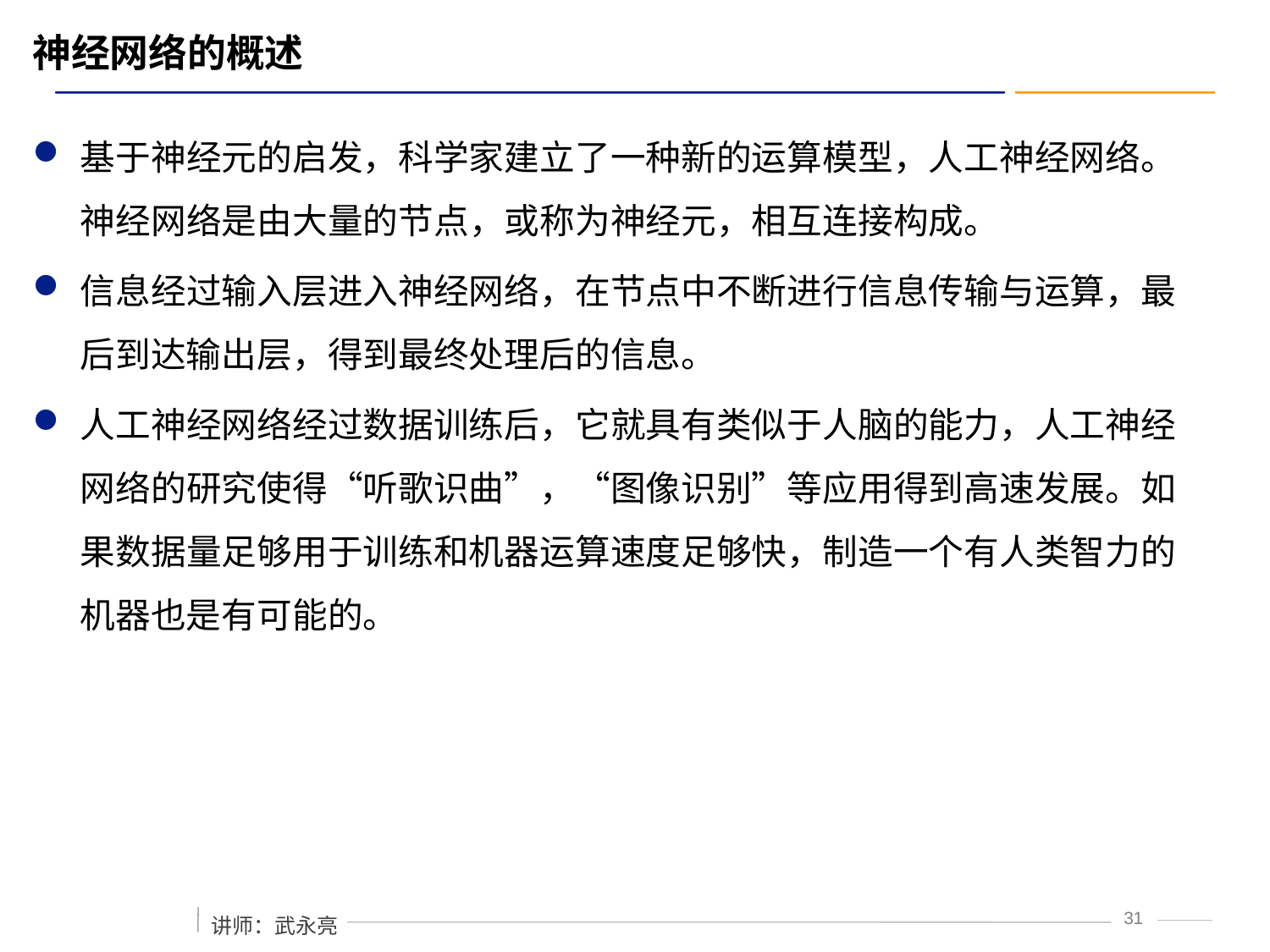

# 神经网络的概述
基于神经元的启发，科学家建立了一种新的运算模型，人工神经网络。神经网络是由大量的节点，或称为神经元，相互连接构成。
信息经过输入层进入神经网络，在节点中不断进行信息传输与运算，最后到达输出层，得到最终处理后的信息。
人工神经网络经过数据训练后，它就具有类似于人脑的能力，人工神经网络的研究使得“听歌识曲”，“图像识别”等应用得到高速发展。如果数据量足够用于训练和机器运算速度足够快，制造一个有人类智力的机器也是有可能的。